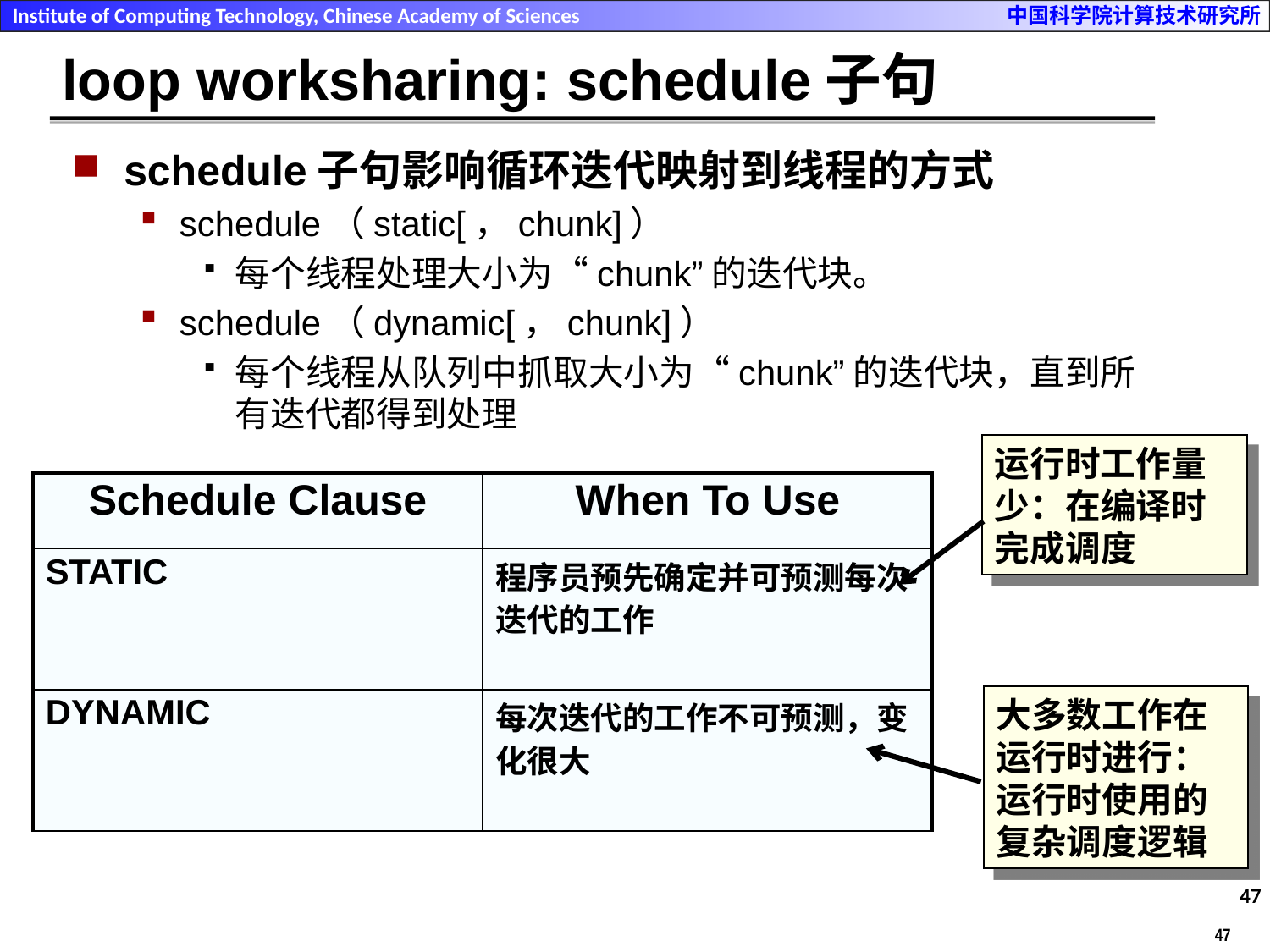

# loop worksharing: schedule子句
schedule子句影响循环迭代映射到线程的方式
schedule（static[，chunk]）
每个线程处理大小为“chunk”的迭代块。
schedule（dynamic[，chunk]）
每个线程从队列中抓取大小为“chunk”的迭代块，直到所有迭代都得到处理
运行时工作量少：在编译时完成调度
| Schedule Clause | When To Use |
| --- | --- |
| STATIC | 程序员预先确定并可预测每次迭代的工作 |
| DYNAMIC | 每次迭代的工作不可预测，变化很大 |

大多数工作在运行时进行：运行时使用的复杂调度逻辑

47